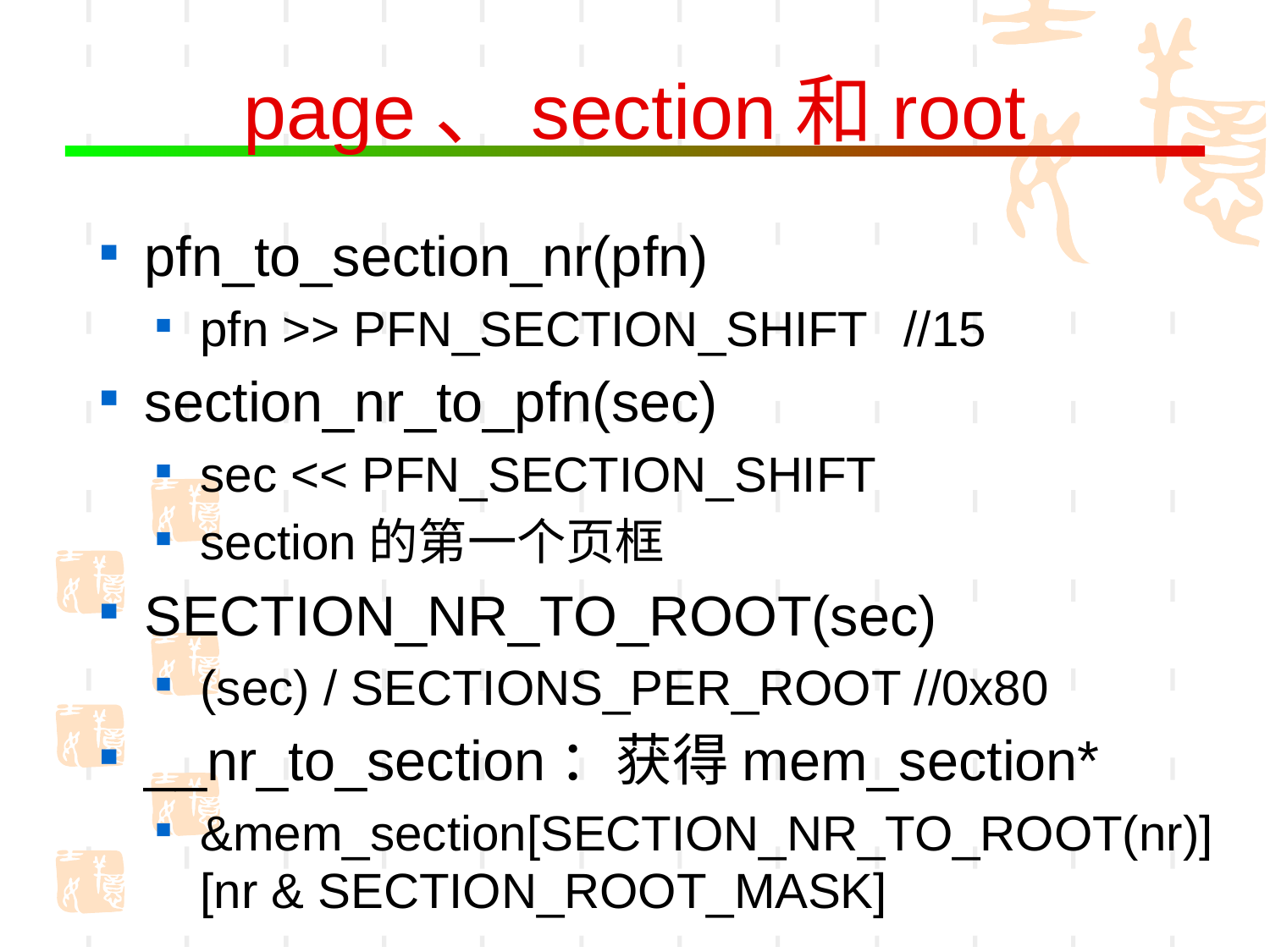

# page、section和root
pfn_to_section_nr(pfn)
pfn >> PFN_SECTION_SHIFT	//15
section_nr_to_pfn(sec)
sec << PFN_SECTION_SHIFT
section的第一个页框
SECTION_NR_TO_ROOT(sec)
(sec) / SECTIONS_PER_ROOT //0x80
__nr_to_section：获得mem_section*
&mem_section[SECTION_NR_TO_ROOT(nr)][nr & SECTION_ROOT_MASK]